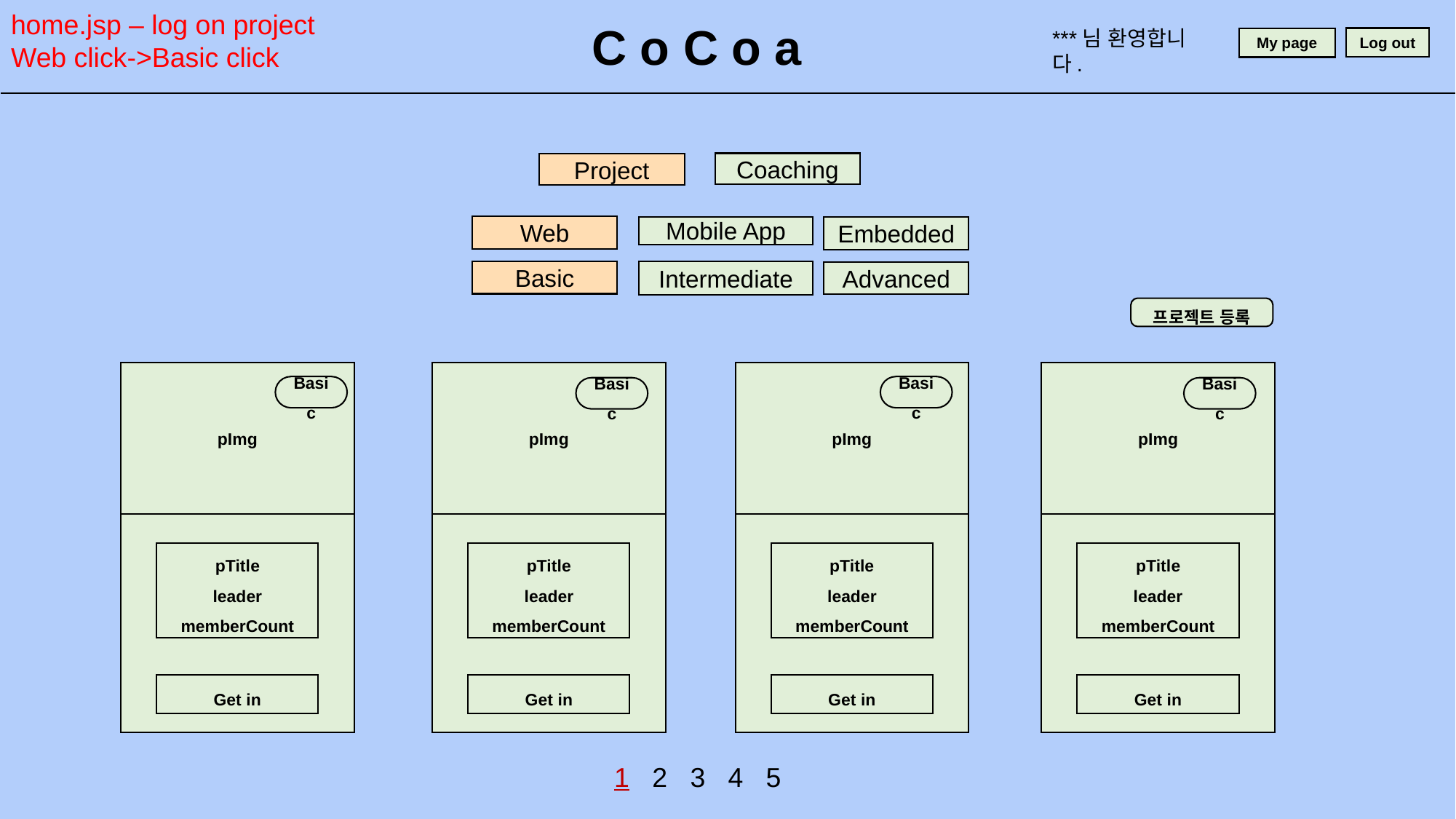

home.jsp – log on project Web click->Basic click
C o C o a
***님 환영합니다.
Log out
My page
Coaching
Project
Web
Embedded
Mobile App
Intermediate
Basic
Advanced
프로젝트 등록
pImg
pImg

pTitle
leader
memberCount
Get in
pImg

pTitle
leader
memberCount
Get in
pImg

pTitle
leader
memberCount
Get in
Basic
Basic
Basic
Basic

pTitle
leader
memberCount
Get in
1   2   3   4   5